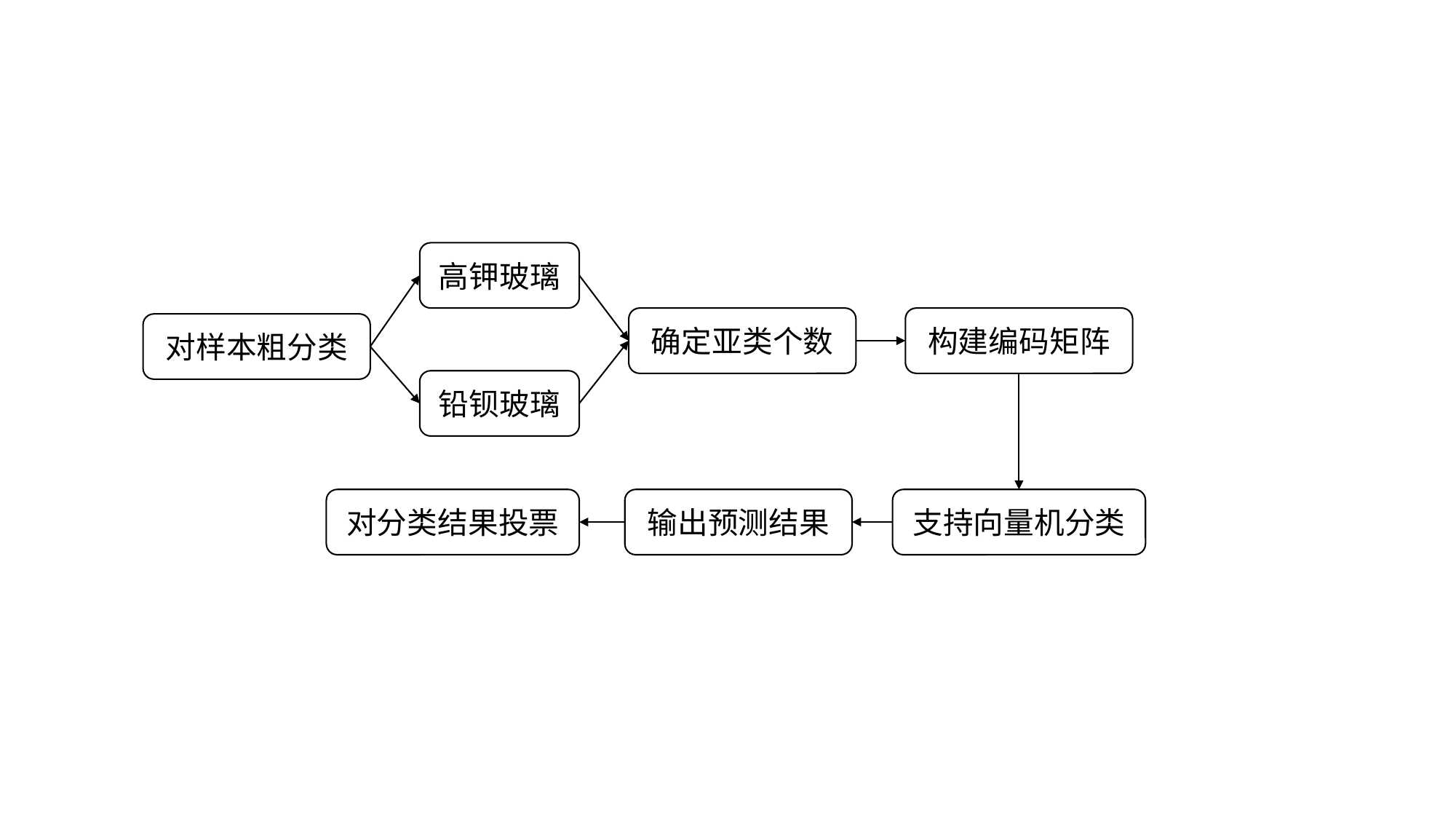

高钾玻璃
确定亚类个数
构建编码矩阵
对样本粗分类
铅钡玻璃
对分类结果投票
输出预测结果
支持向量机分类